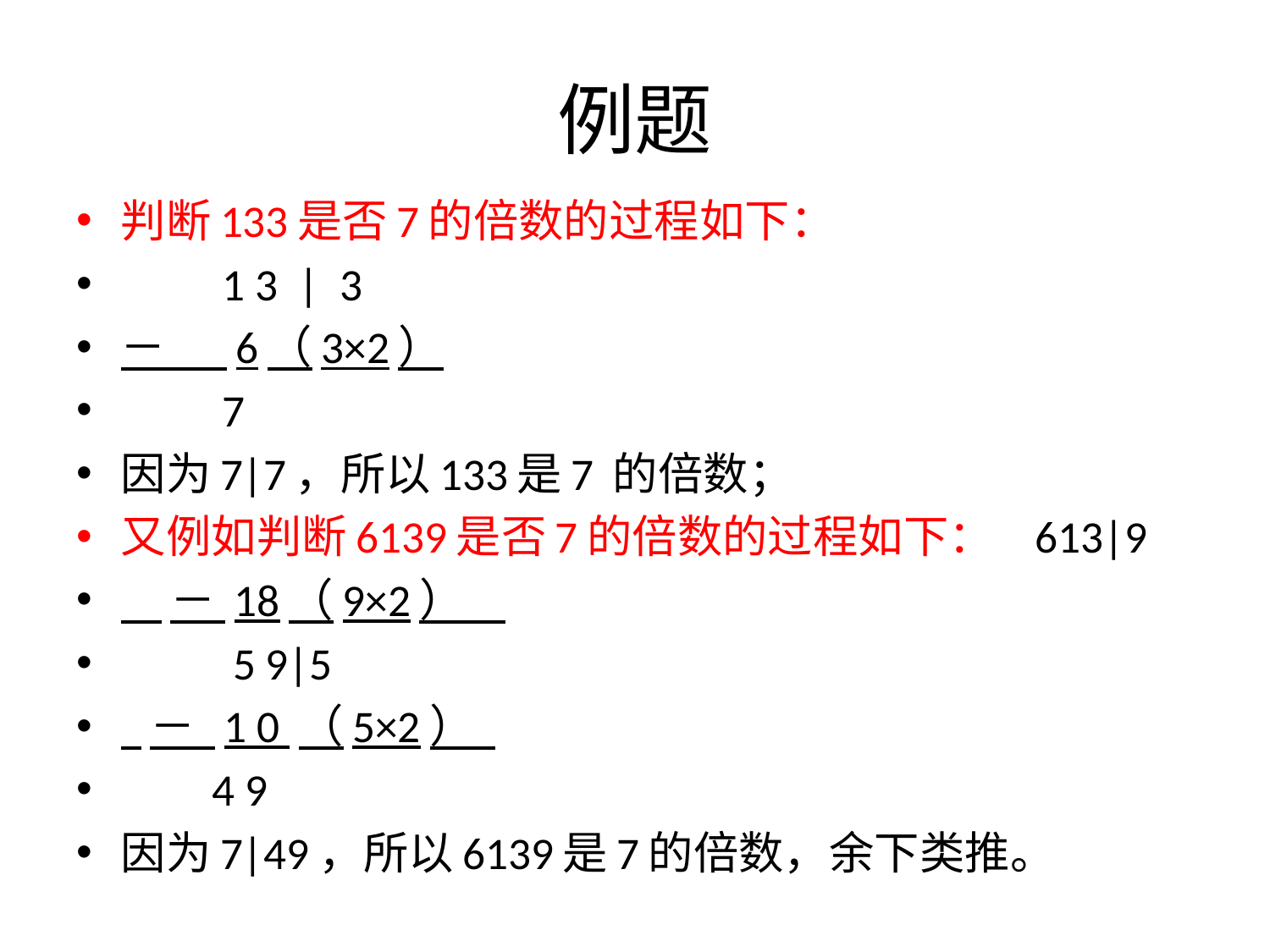

# 例题
判断133是否7的倍数的过程如下：
	1 3  |  3
－      6（3×2）
          7
因为7|7，所以133是7 的倍数；
又例如判断6139是否7的倍数的过程如下：	613|9
    － 18（9×2）
	 5 9|5
  －  1 0 （5×2）
         4 9
因为7|49，所以6139是7的倍数，余下类推。